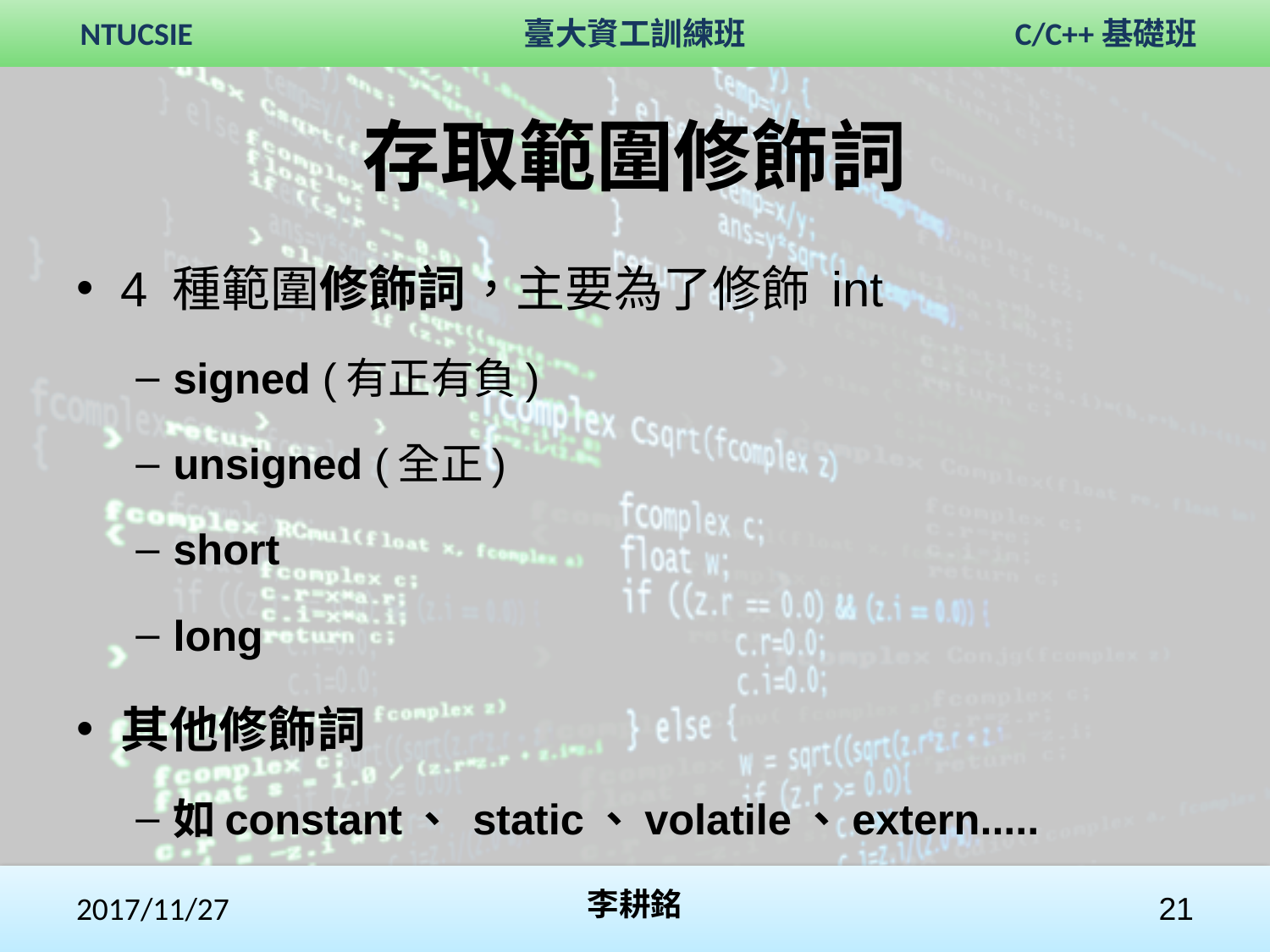

# 存取範圍修飾詞
4 種範圍修飾詞，主要為了修飾 int
signed (有正有負)
unsigned (全正)
short
long
其他修飾詞
如constant、 static、volatile、extern.....

2017/11/27
李耕銘
21